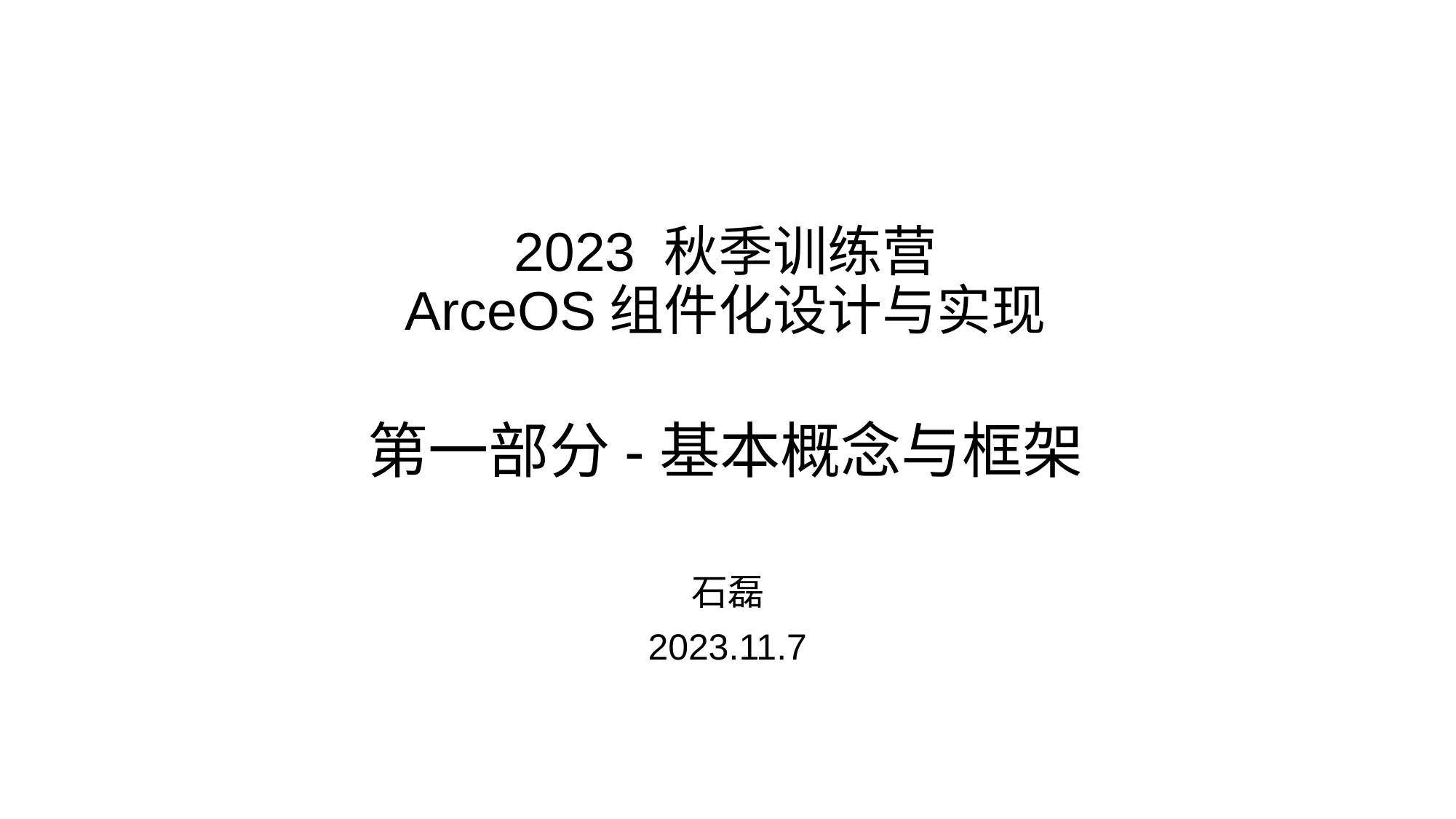

# 2023 秋季训练营 ArceOS组件化设计与实现 第一部分-基本概念与框架
石磊
2023.11.7